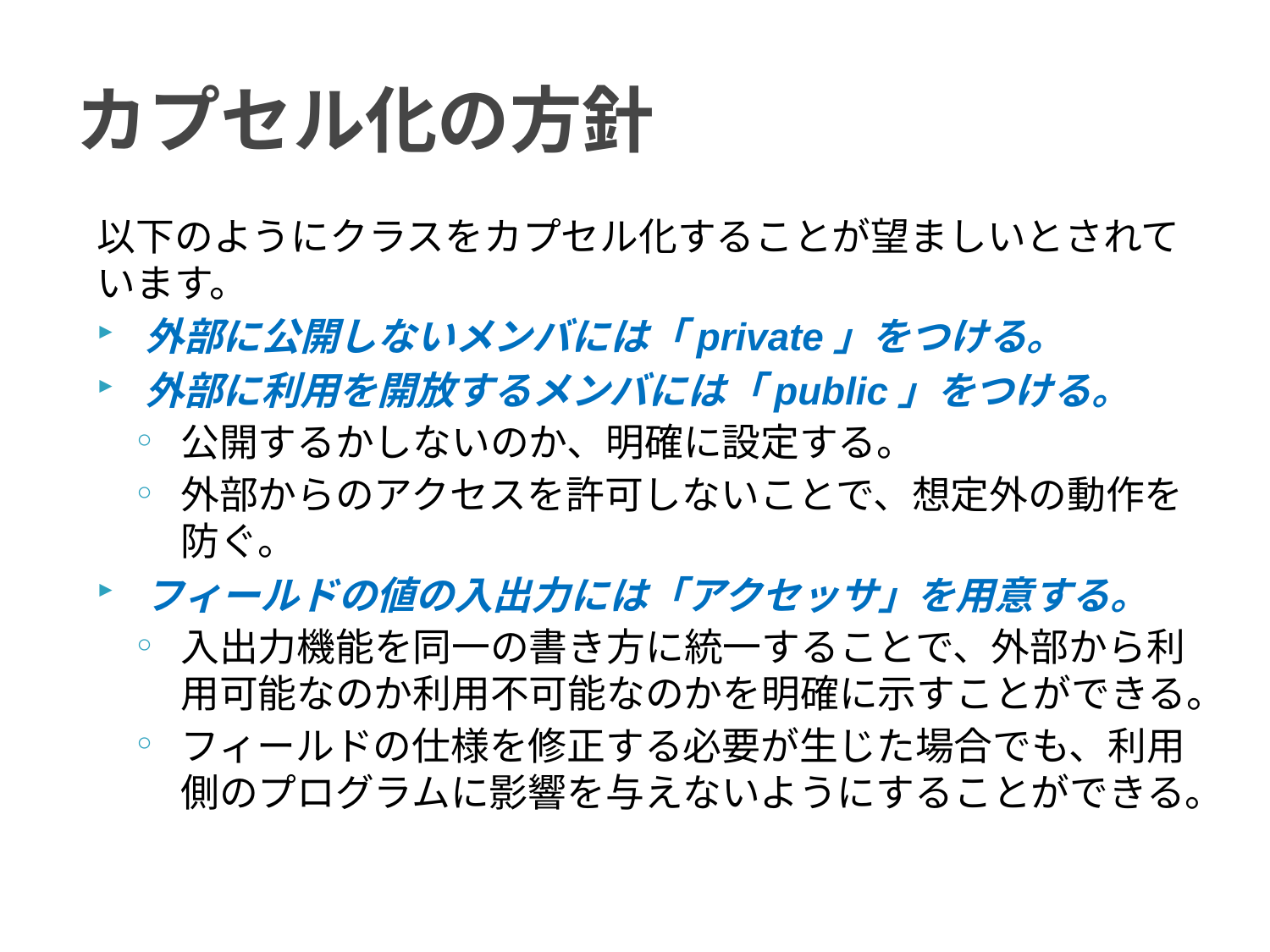

# カプセル化の方針
以下のようにクラスをカプセル化することが望ましいとされています。
外部に公開しないメンバには「private」をつける。
外部に利用を開放するメンバには「public」をつける。
公開するかしないのか、明確に設定する。
外部からのアクセスを許可しないことで、想定外の動作を防ぐ。
フィールドの値の入出力には「アクセッサ」を用意する。
入出力機能を同一の書き方に統一することで、外部から利用可能なのか利用不可能なのかを明確に示すことができる。
フィールドの仕様を修正する必要が生じた場合でも、利用側のプログラムに影響を与えないようにすることができる。